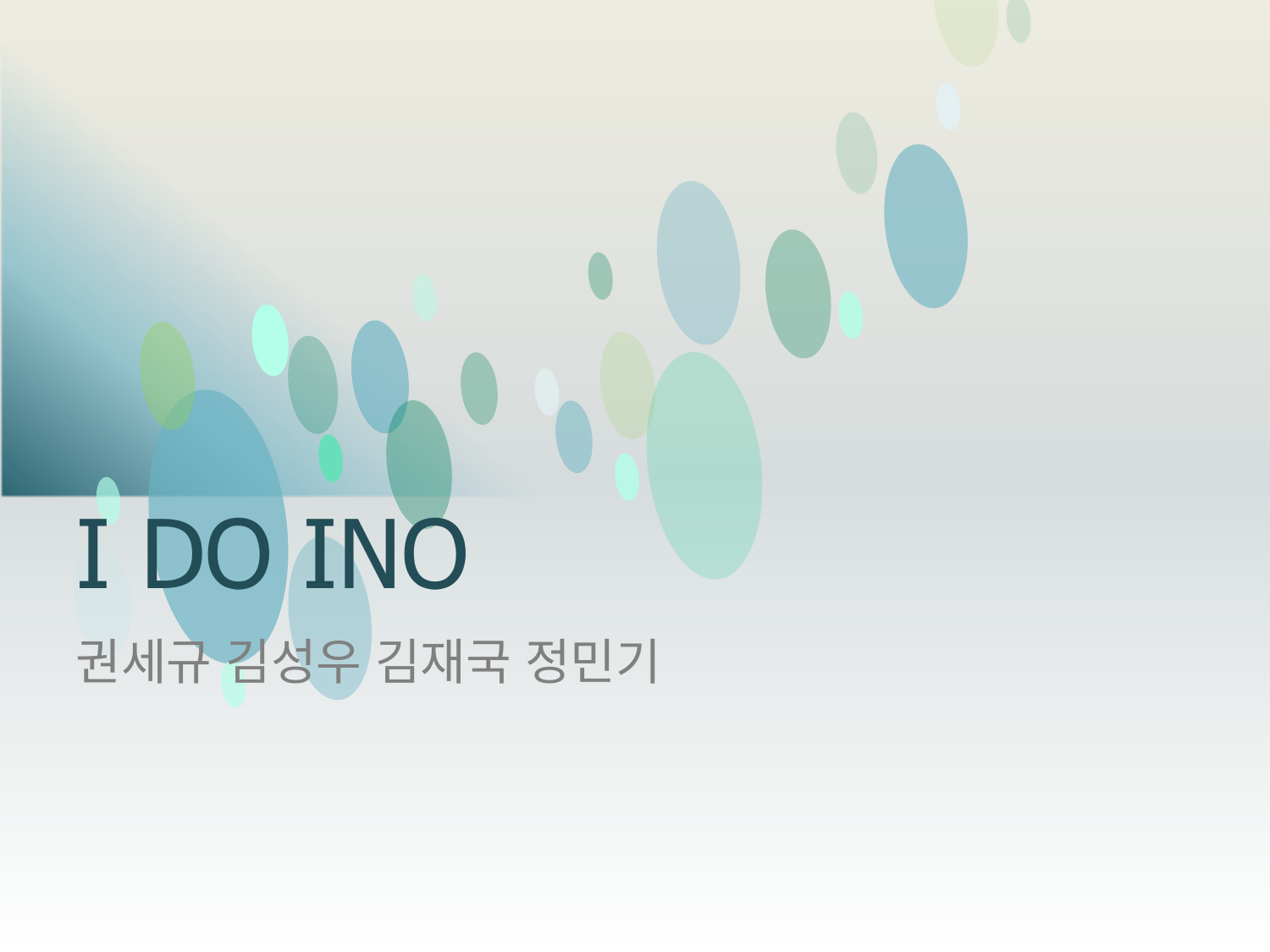

# I DO INO
권세규 김성우 김재국 정민기